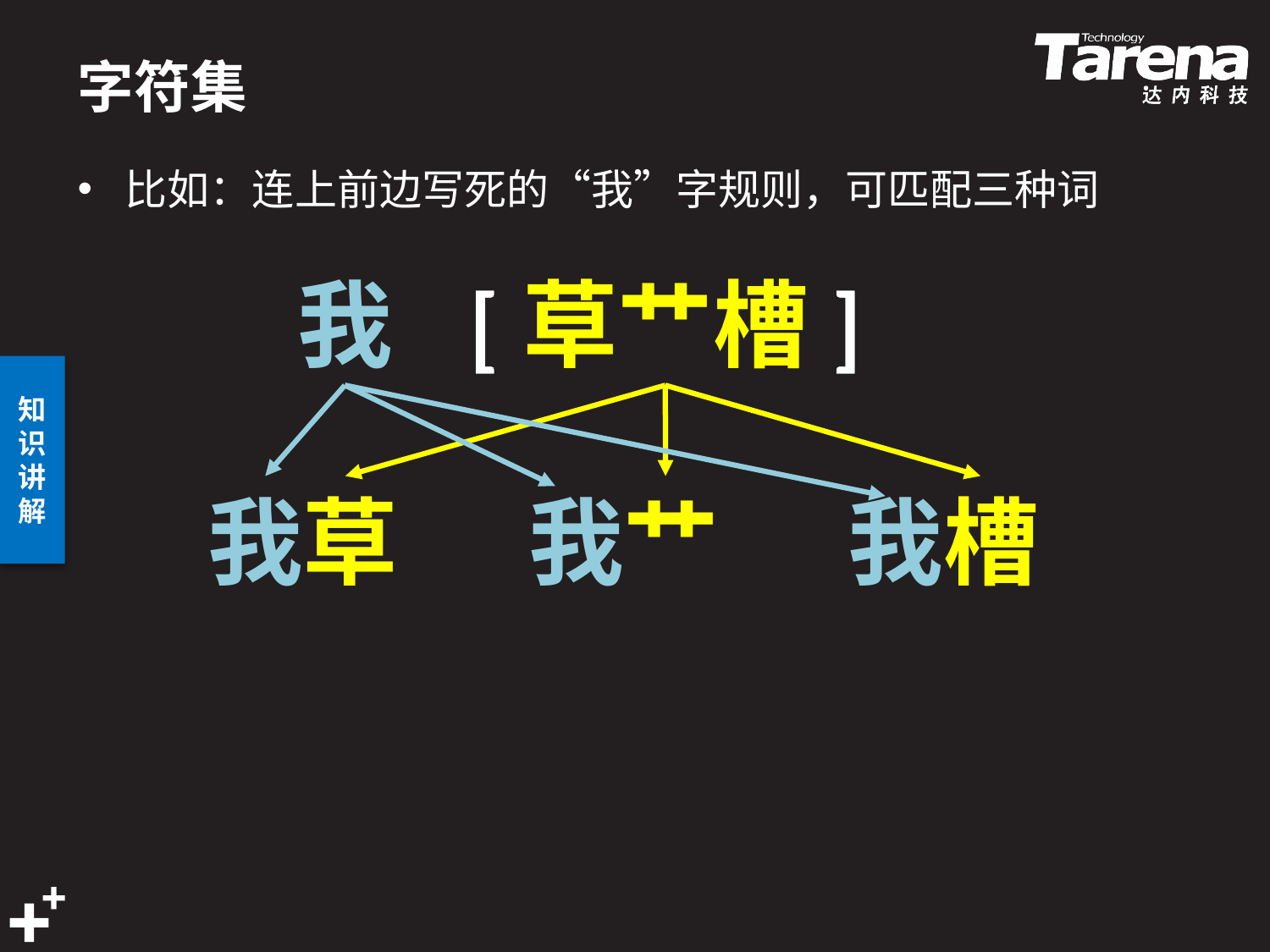

# 字符集
比如：连上前边写死的“我”字规则，可匹配三种词
我
[草艹槽]
我草
我艹
我槽